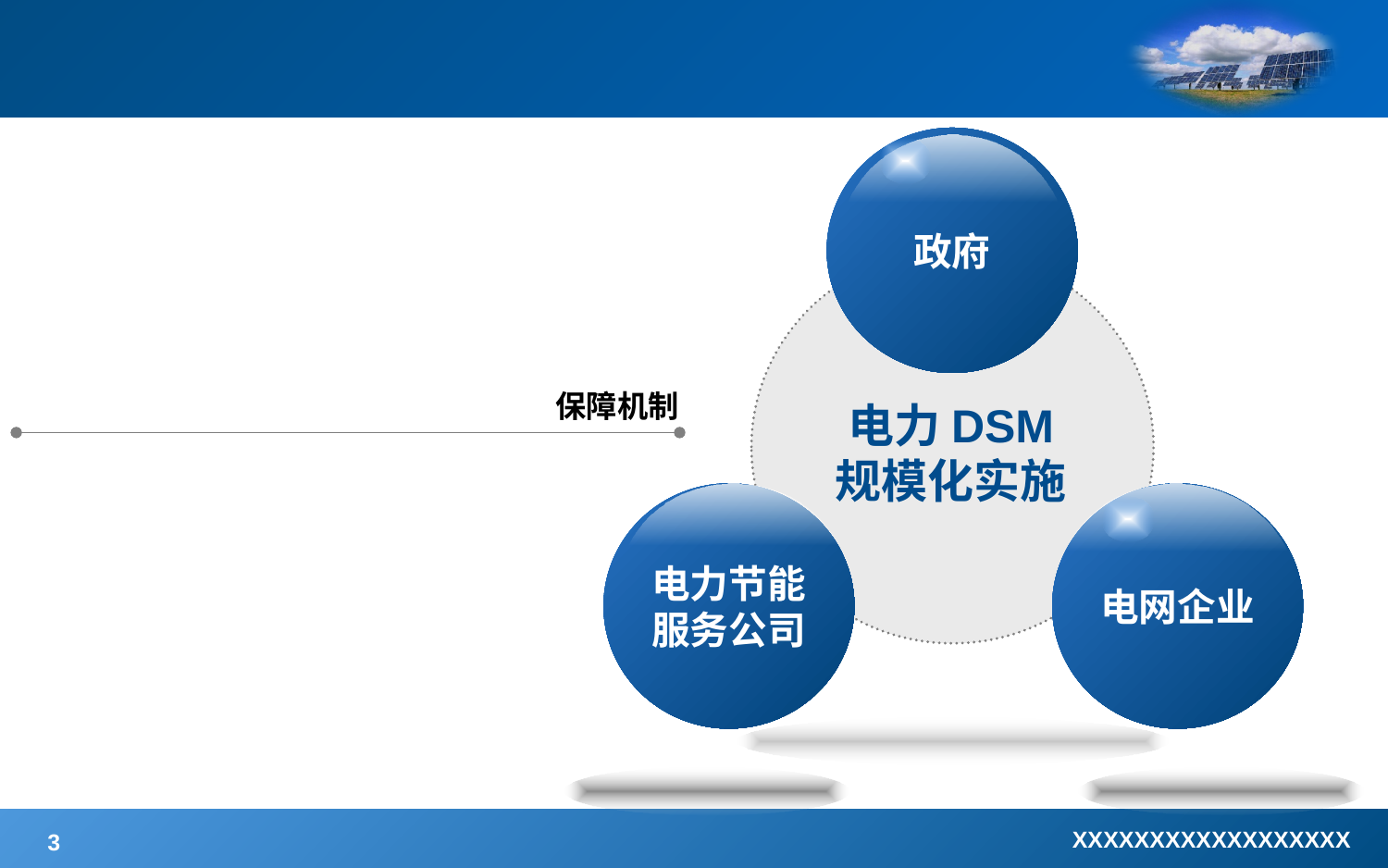

政府

电力DSM
规模化实施

电力节能
服务公司
电网企业

保障机制